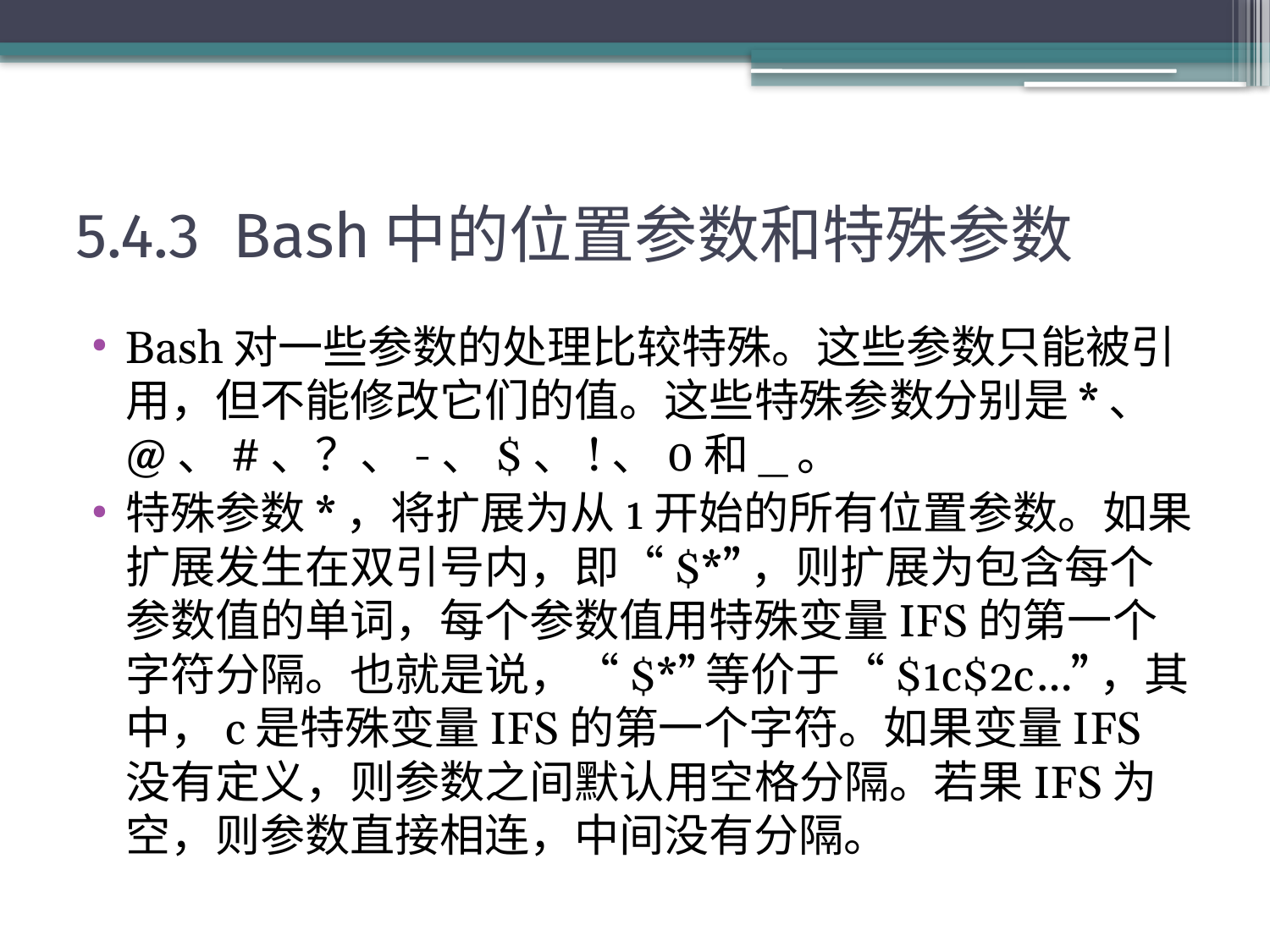

# 5.4.3  Bash中的位置参数和特殊参数
Bash对一些参数的处理比较特殊。这些参数只能被引用，但不能修改它们的值。这些特殊参数分别是*、@、#、？、-、$、!、0和_。
特殊参数*，将扩展为从1开始的所有位置参数。如果扩展发生在双引号内，即“$*”，则扩展为包含每个参数值的单词，每个参数值用特殊变量IFS的第一个字符分隔。也就是说，“$*”等价于“$1c$2c…”，其中，c是特殊变量IFS的第一个字符。如果变量IFS没有定义，则参数之间默认用空格分隔。若果IFS为空，则参数直接相连，中间没有分隔。